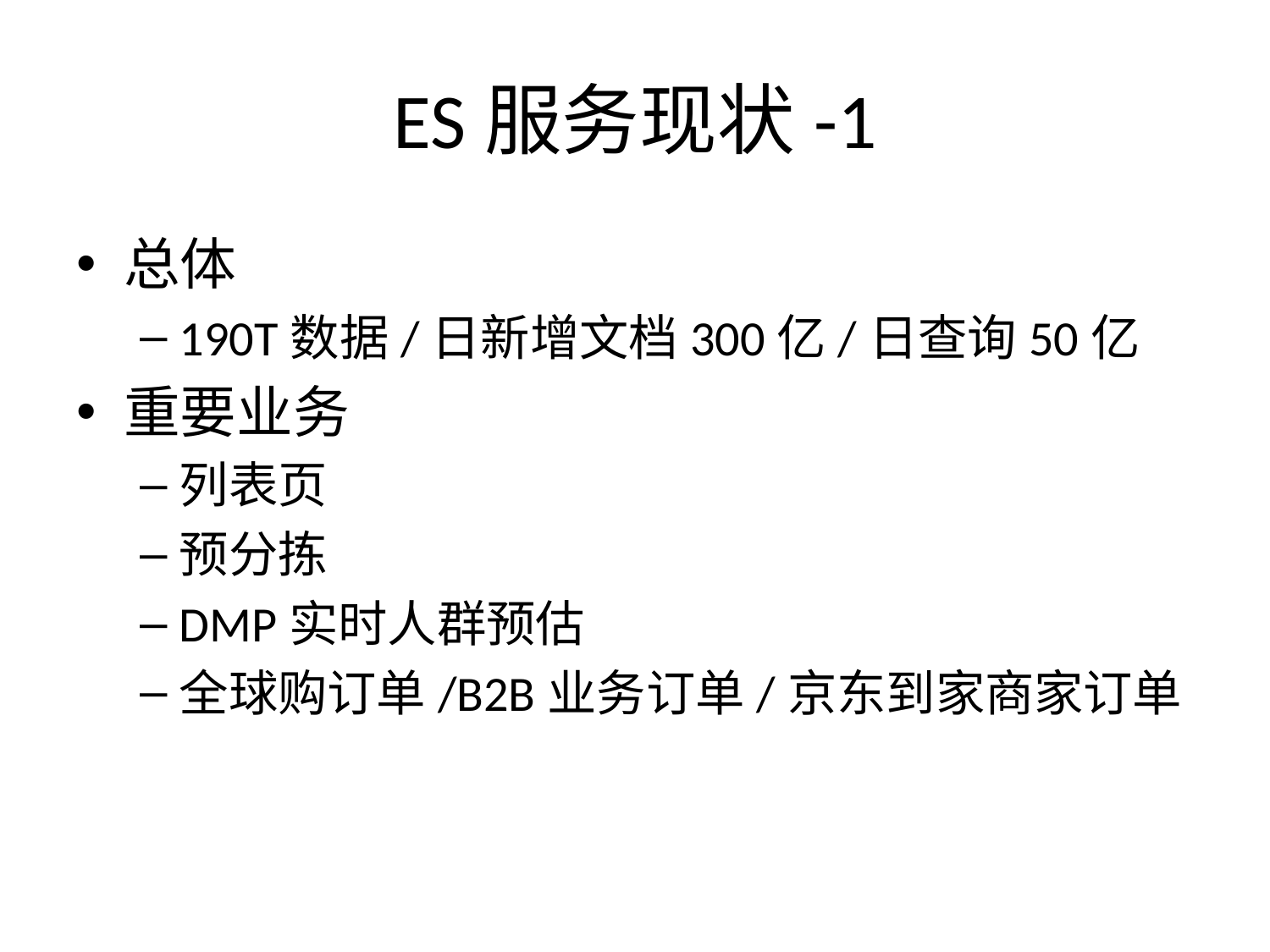

# ES服务现状-1
总体
190T数据/日新增文档300亿/日查询50亿
重要业务
列表页
预分拣
DMP实时人群预估
全球购订单/B2B业务订单/京东到家商家订单